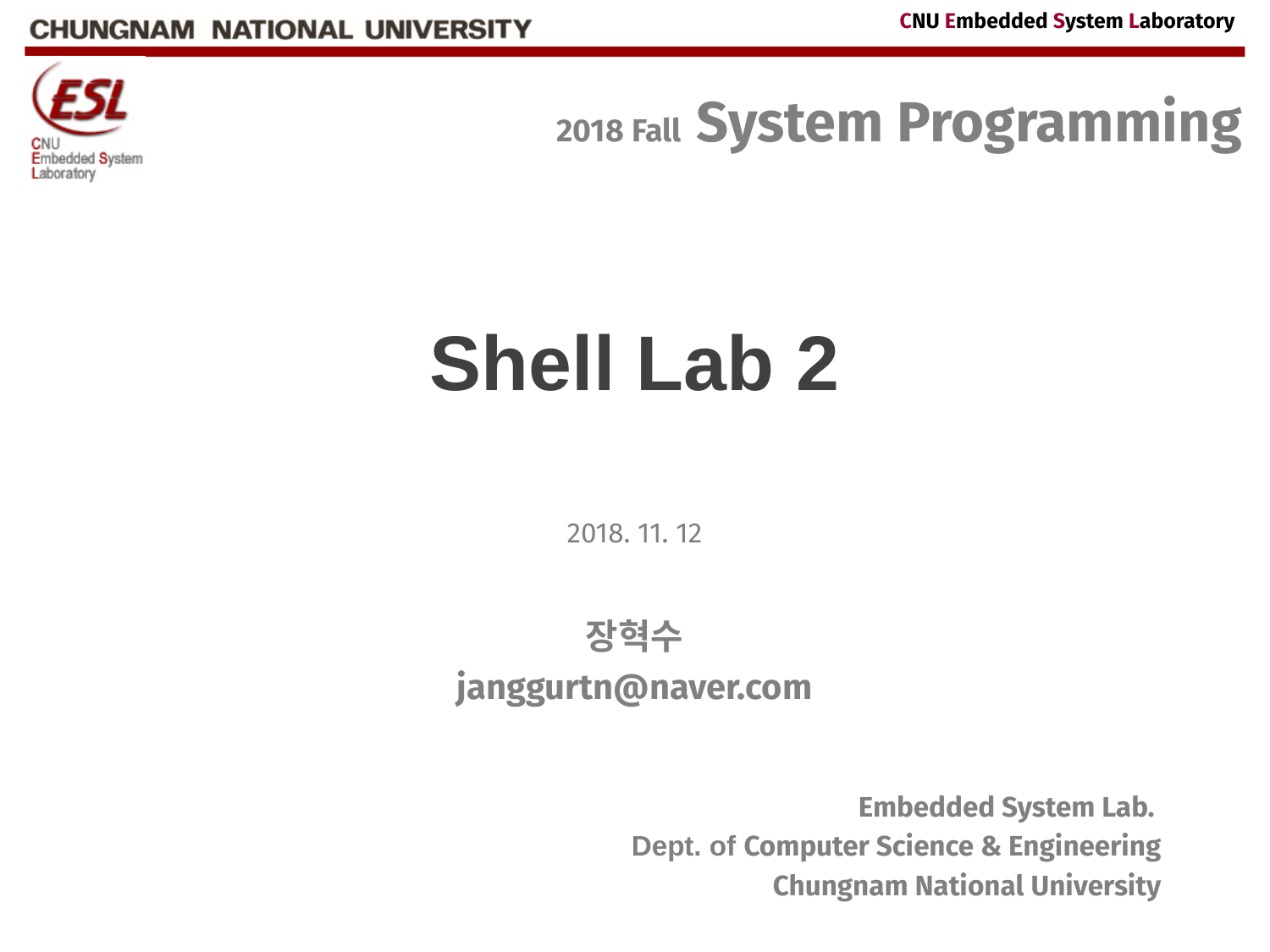

# Shell Lab 2
2018. 11. 12
장혁수
janggurtn@naver.com